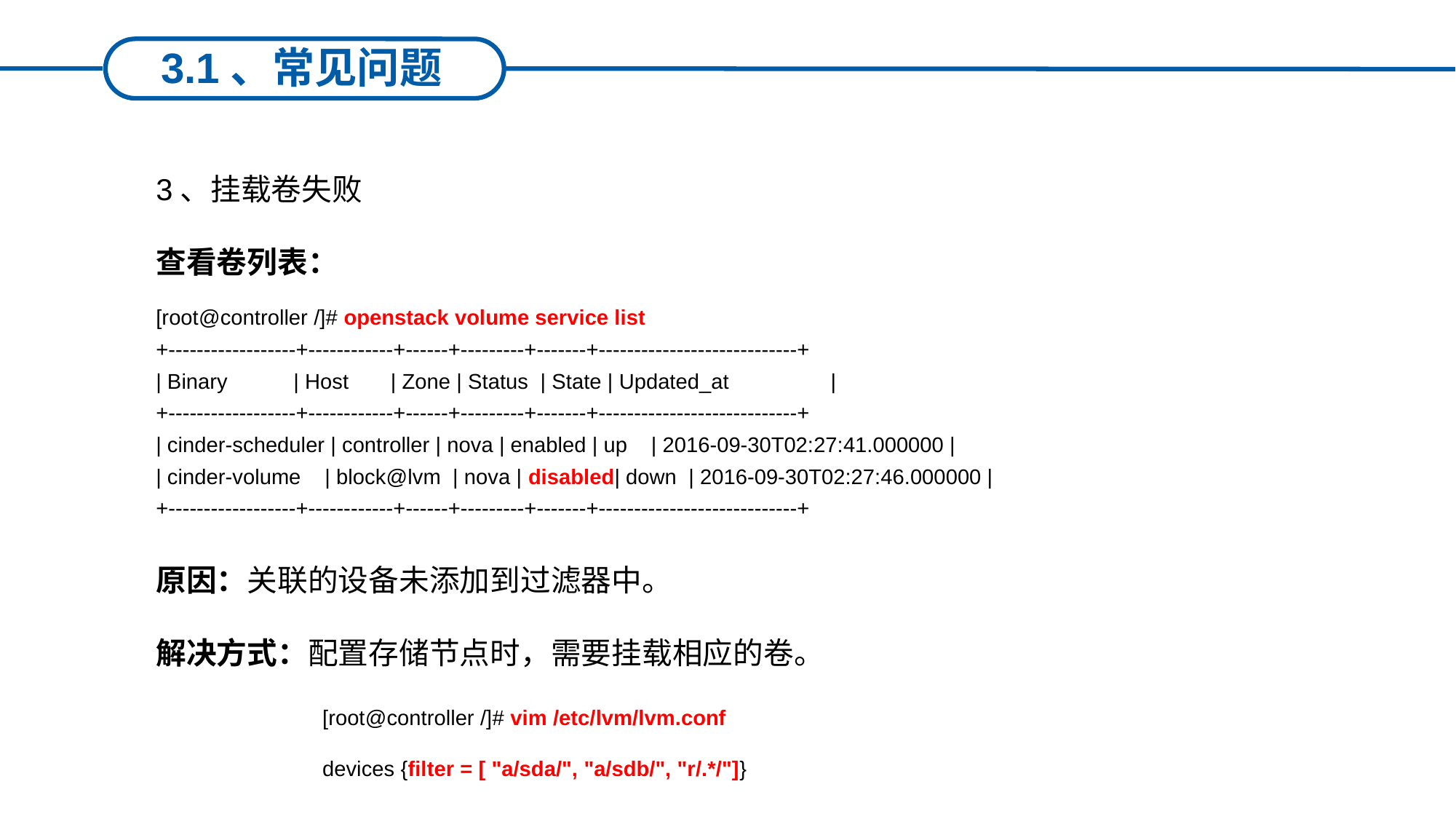

3.1、常见问题

1、当前进度
3、挂载卷失败
查看卷列表：
[root@controller /]# openstack volume service list
+------------------+------------+------+---------+-------+----------------------------+
| Binary           | Host       | Zone | Status  | State | Updated_at                 |
+------------------+------------+------+---------+-------+----------------------------+
| cinder-scheduler | controller | nova | enabled | up    | 2016-09-30T02:27:41.000000 |
| cinder-volume    | block@lvm  | nova | disabled| down  | 2016-09-30T02:27:46.000000 |
+------------------+------------+------+---------+-------+----------------------------+
原因：关联的设备未添加到过滤器中。
解决方式：配置存储节点时，需要挂载相应的卷。
[root@controller /]# vim /etc/lvm/lvm.conf
devices {filter = [ "a/sda/", "a/sdb/", "r/.*/"]}